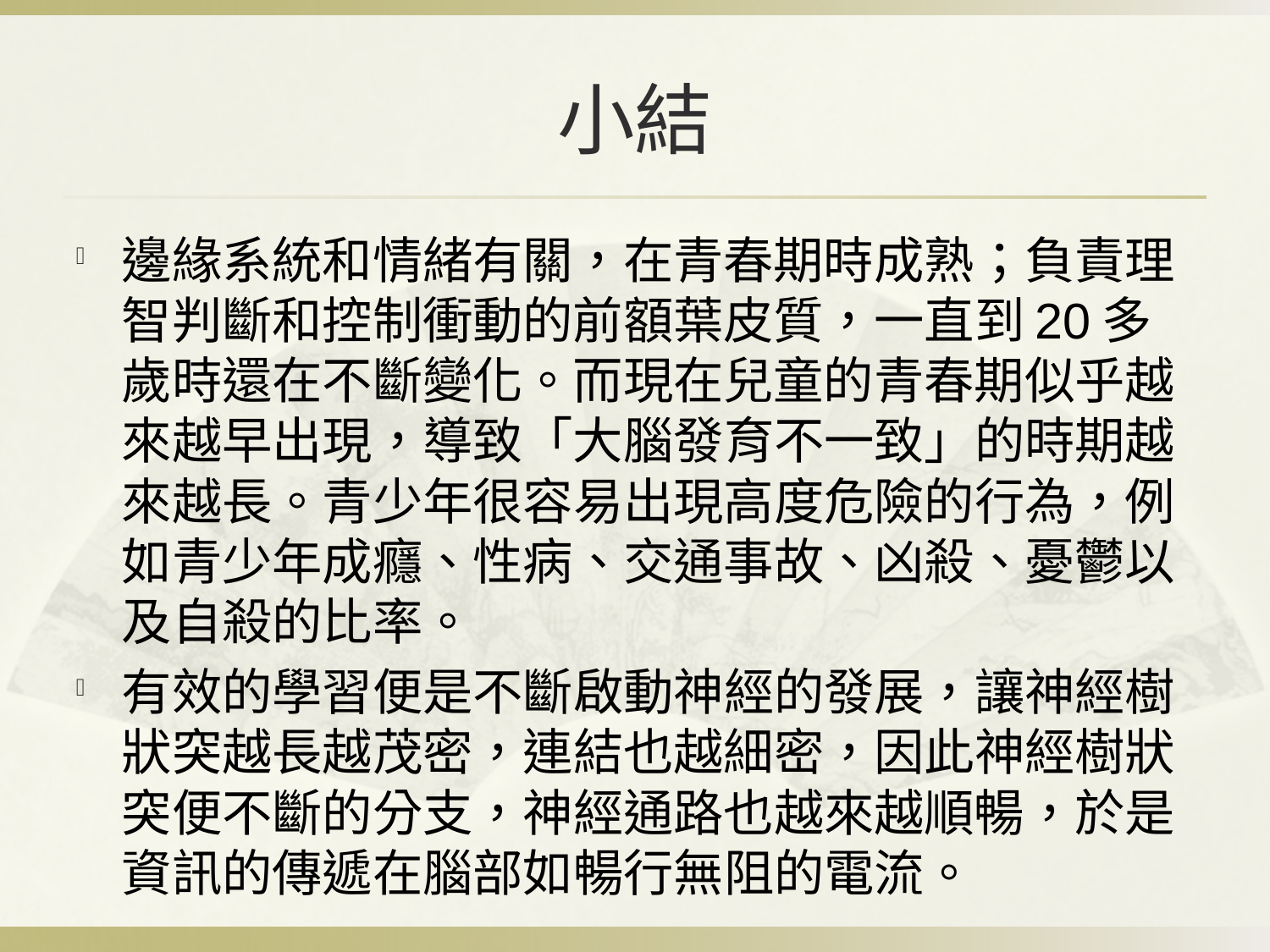

# 小結
邊緣系統和情緒有關，在青春期時成熟；負責理智判斷和控制衝動的前額葉皮質，一直到20多歲時還在不斷變化。而現在兒童的青春期似乎越來越早出現，導致「大腦發育不一致」的時期越來越長。青少年很容易出現高度危險的行為，例如青少年成癮、性病、交通事故、凶殺、憂鬱以及自殺的比率。
有效的學習便是不斷啟動神經的發展，讓神經樹狀突越長越茂密，連結也越細密，因此神經樹狀突便不斷的分支，神經通路也越來越順暢，於是資訊的傳遞在腦部如暢行無阻的電流。